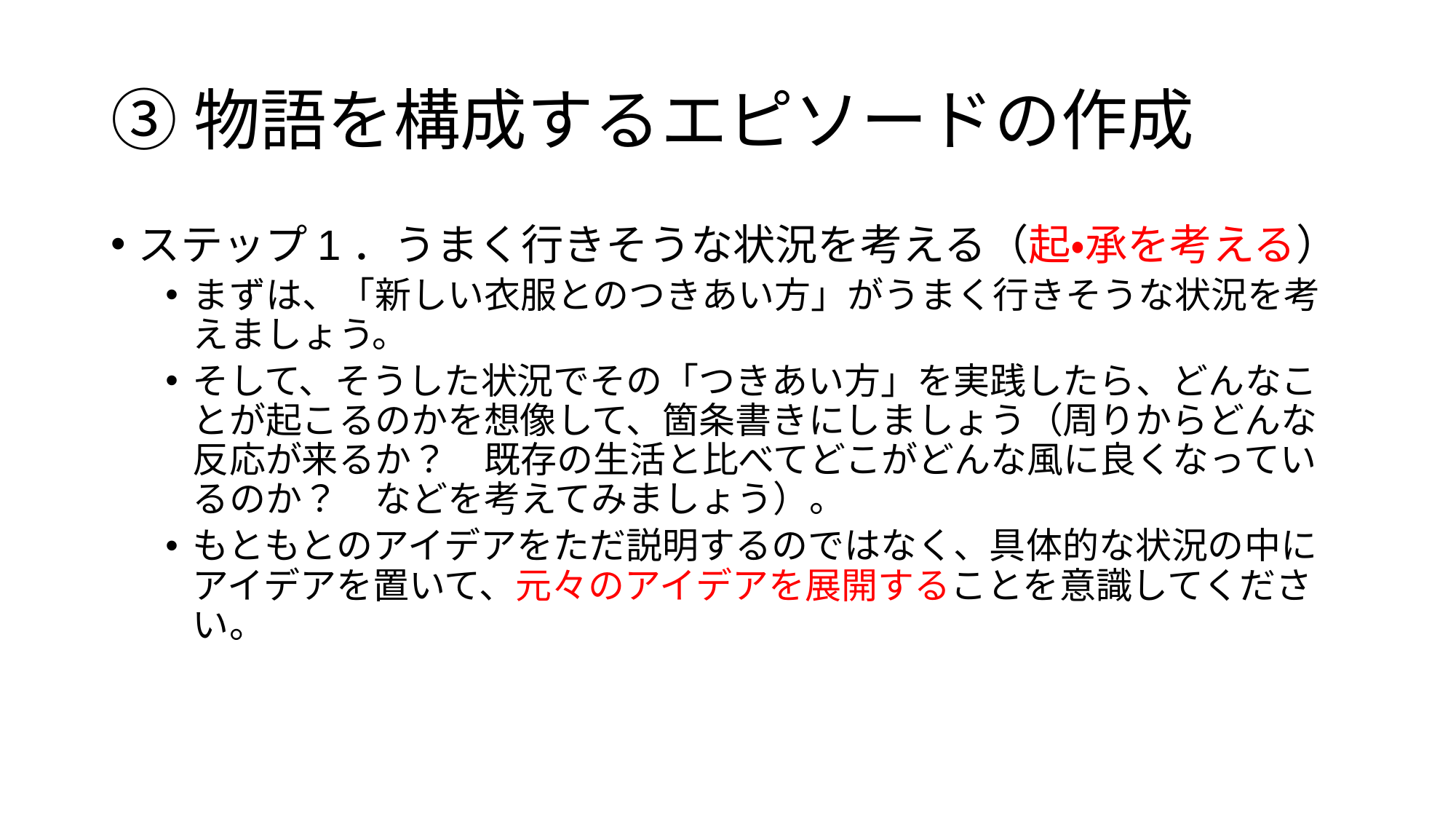

# ③物語を構成するエピソードの作成
ステップ1．うまく行きそうな状況を考える（起・承を考える）
まずは、「新しい衣服とのつきあい方」がうまく行きそうな状況を考えましょう。
そして、そうした状況でその「つきあい方」を実践したら、どんなことが起こるのかを想像して、箇条書きにしましょう（周りからどんな反応が来るか？　既存の生活と比べてどこがどんな風に良くなっているのか？　などを考えてみましょう）。
もともとのアイデアをただ説明するのではなく、具体的な状況の中にアイデアを置いて、元々のアイデアを展開することを意識してください。